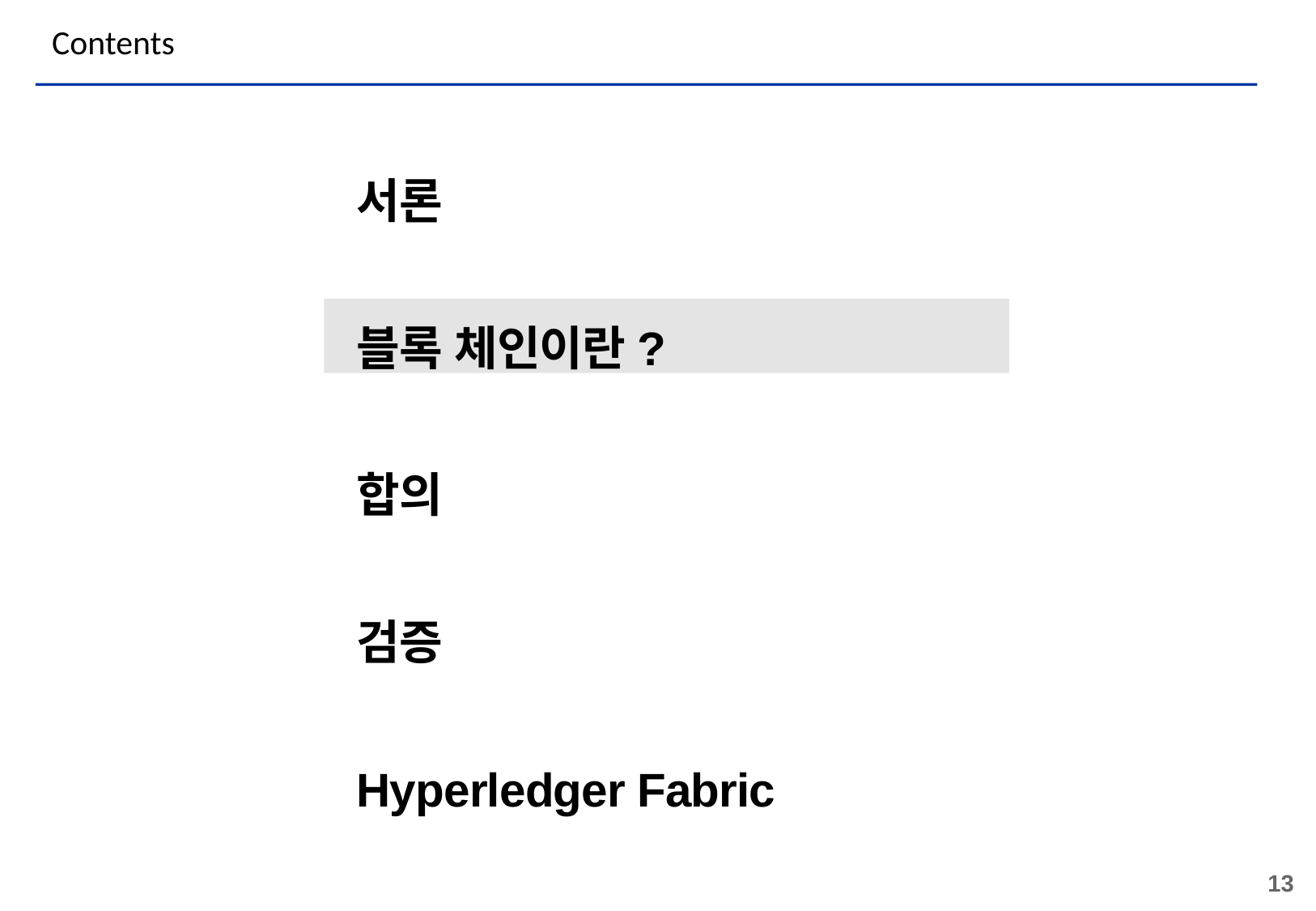

# Contents
서론

블록 체인이란?

합의

검증

Hyperledger Fabric